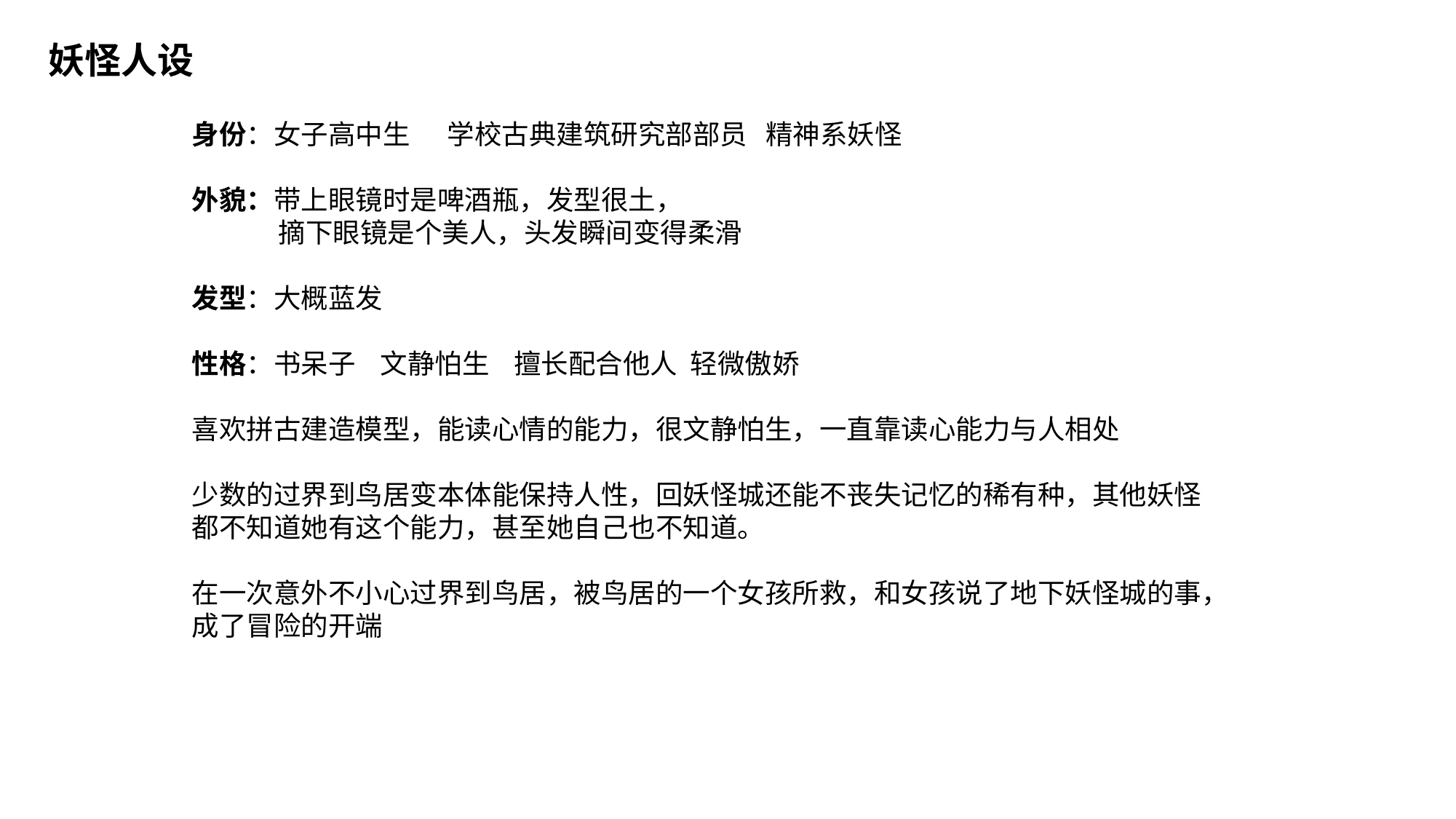

妖怪人设
身份：女子高中生      学校古典建筑研究部部员   精神系妖怪

外貌：带上眼镜时是啤酒瓶，发型很土，
             摘下眼镜是个美人，头发瞬间变得柔滑

发型：大概蓝发

性格：书呆子    文静怕生    擅长配合他人  轻微傲娇

喜欢拼古建造模型，能读心情的能力，很文静怕生，一直靠读心能力与人相处

少数的过界到鸟居变本体能保持人性，回妖怪城还能不丧失记忆的稀有种，其他妖怪都不知道她有这个能力，甚至她自己也不知道。

在一次意外不小心过界到鸟居，被鸟居的一个女孩所救，和女孩说了地下妖怪城的事，成了冒险的开端